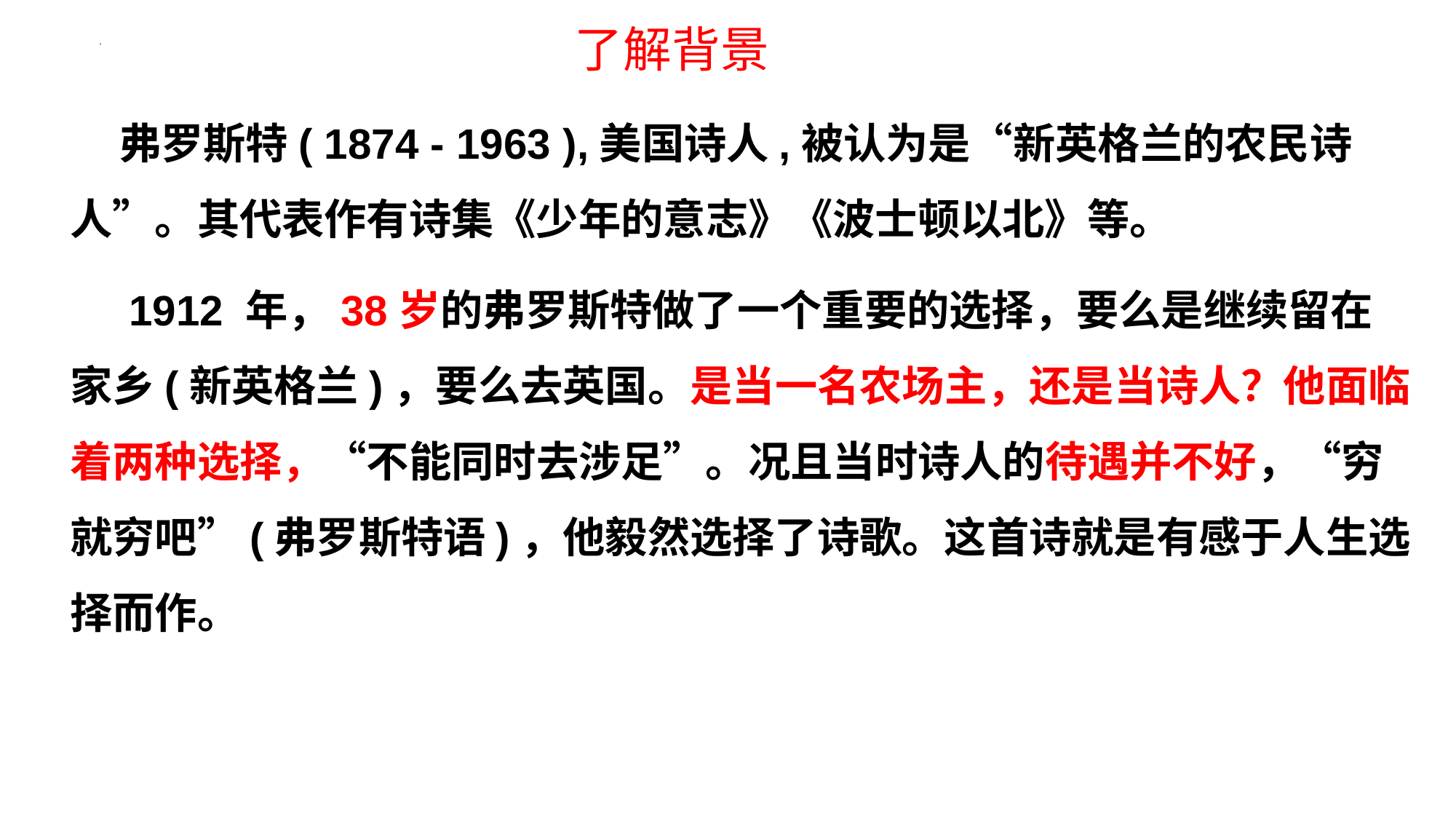

# 了解背景
    弗罗斯特( 1874 - 1963 ),美国诗人,被认为是“新英格兰的农民诗人”。其代表作有诗集《少年的意志》《波士顿以北》等。
     1912 年，38岁的弗罗斯特做了一个重要的选择，要么是继续留在家乡(新英格兰)，要么去英国。是当一名农场主，还是当诗人？他面临着两种选择，“不能同时去涉足”。况且当时诗人的待遇并不好，“穷就穷吧”(弗罗斯特语)，他毅然选择了诗歌。这首诗就是有感于人生选择而作。